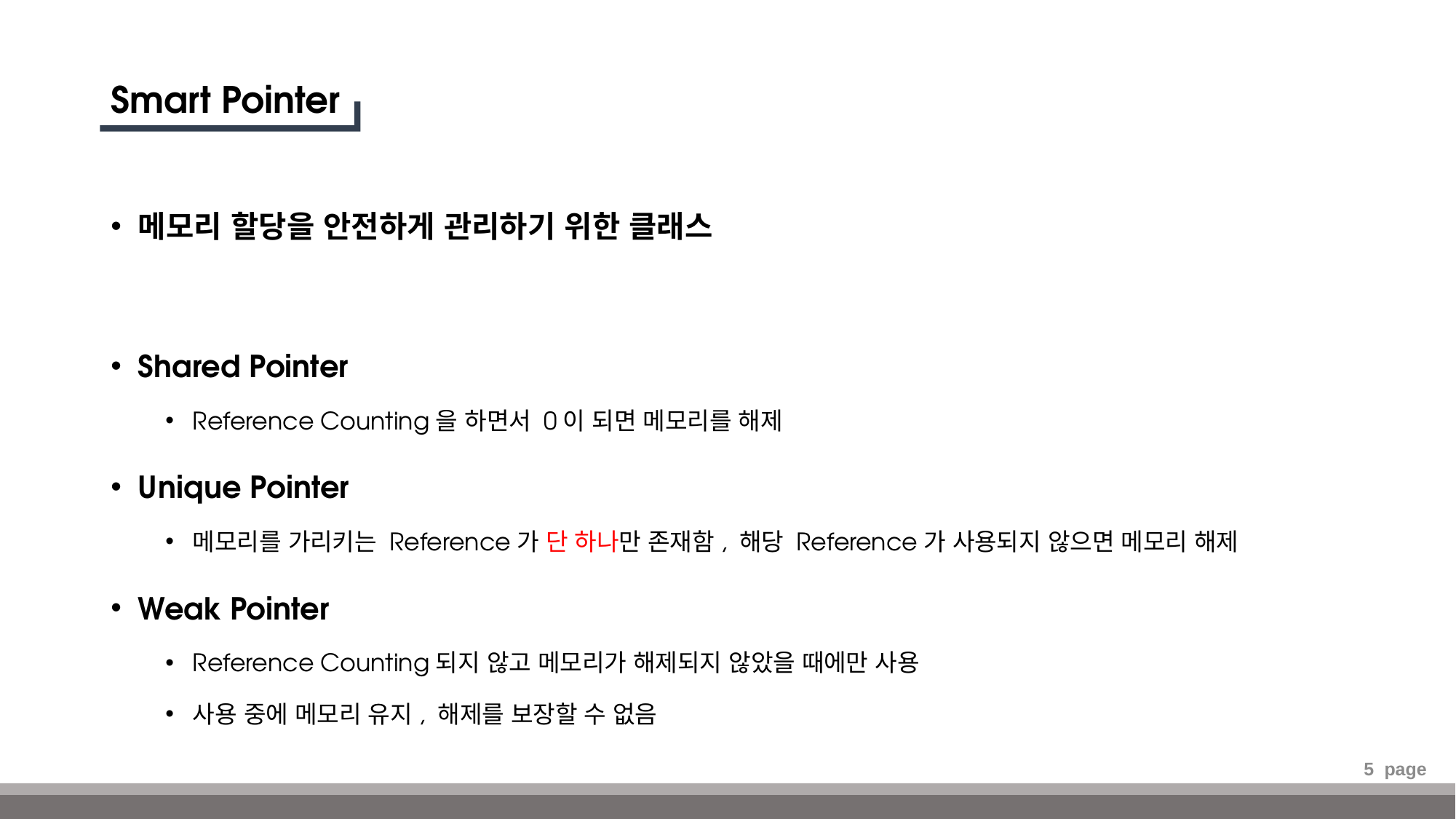

# Smart Pointer

메모리 할당을 안전하게 관리하기 위한 클래스

Shared Pointer
Reference Counting을 하면서 0이 되면 메모리를 해제
Unique Pointer
메모리를 가리키는 Reference가 단 하나만 존재함, 해당 Reference가 사용되지 않으면 메모리 해제
Weak Pointer
Reference Counting되지 않고 메모리가 해제되지 않았을 때에만 사용
사용 중에 메모리 유지, 해제를 보장할 수 없음

5